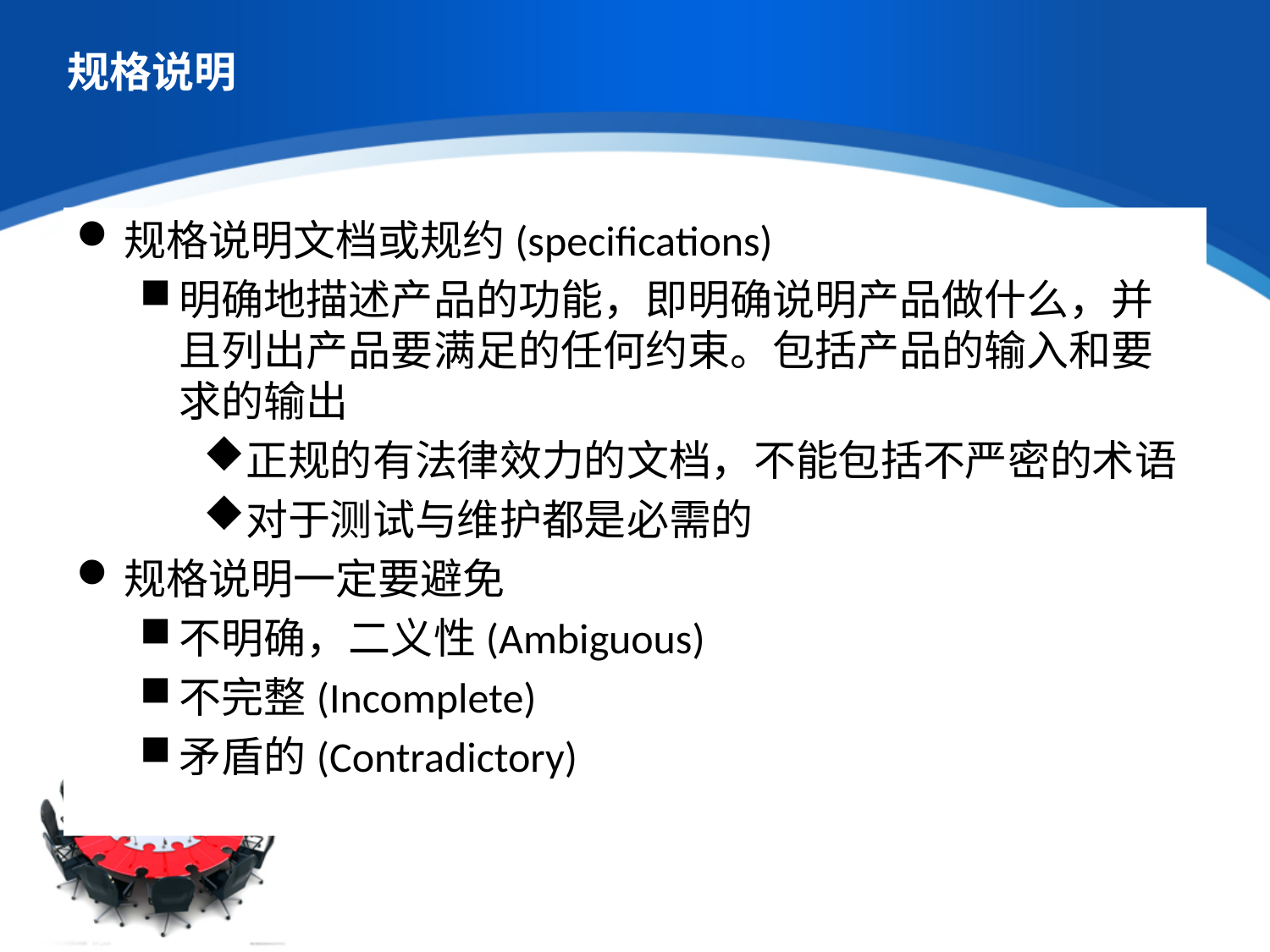

# 规格说明
规格说明文档或规约(specifications)
明确地描述产品的功能，即明确说明产品做什么，并且列出产品要满足的任何约束。包括产品的输入和要求的输出
正规的有法律效力的文档，不能包括不严密的术语
对于测试与维护都是必需的
规格说明一定要避免
不明确，二义性(Ambiguous)
不完整(Incomplete)
矛盾的(Contradictory)